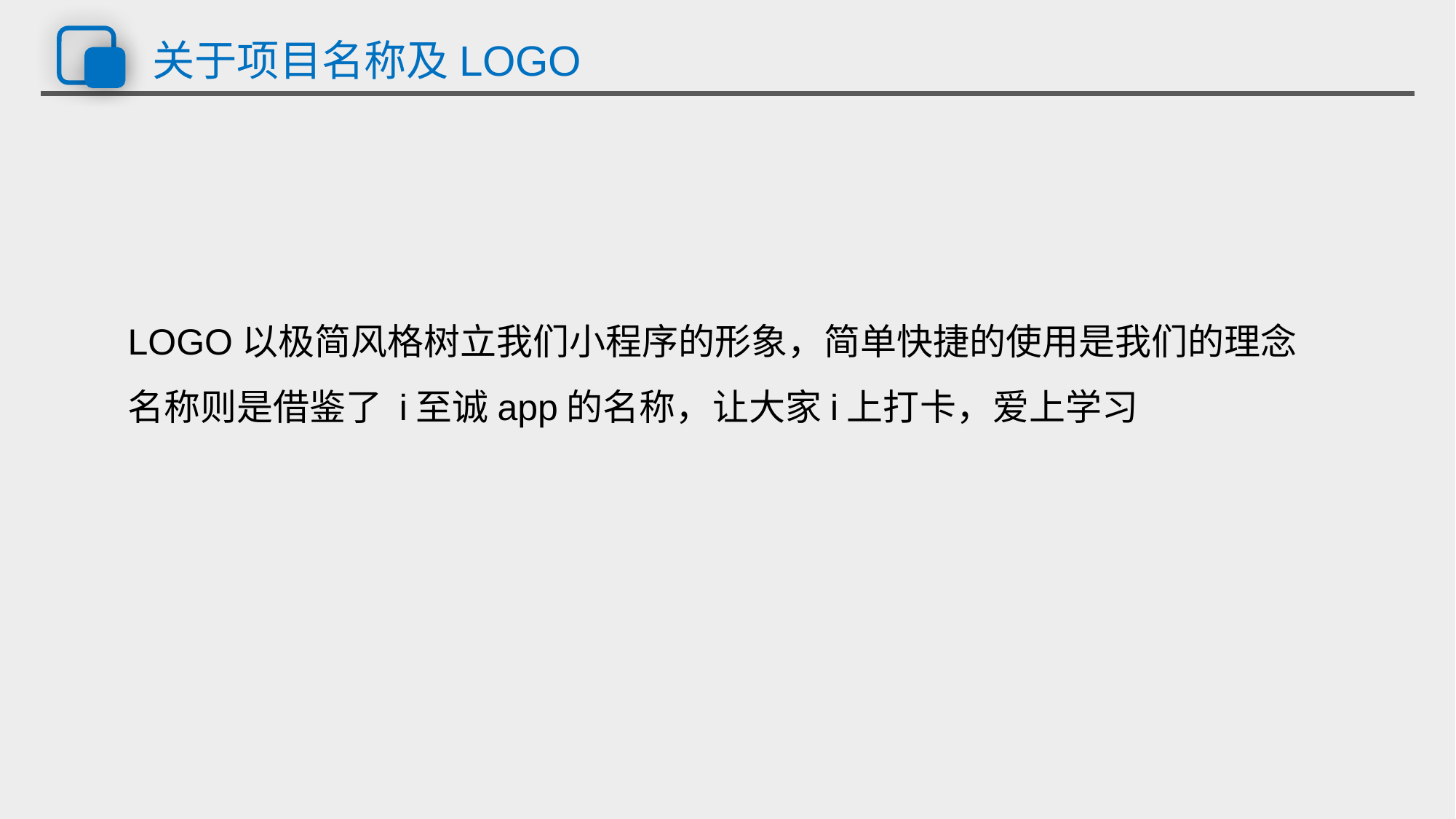

# 关于项目名称及LOGO
LOGO以极简风格树立我们小程序的形象，简单快捷的使用是我们的理念
名称则是借鉴了 i至诚app的名称，让大家i上打卡，爱上学习